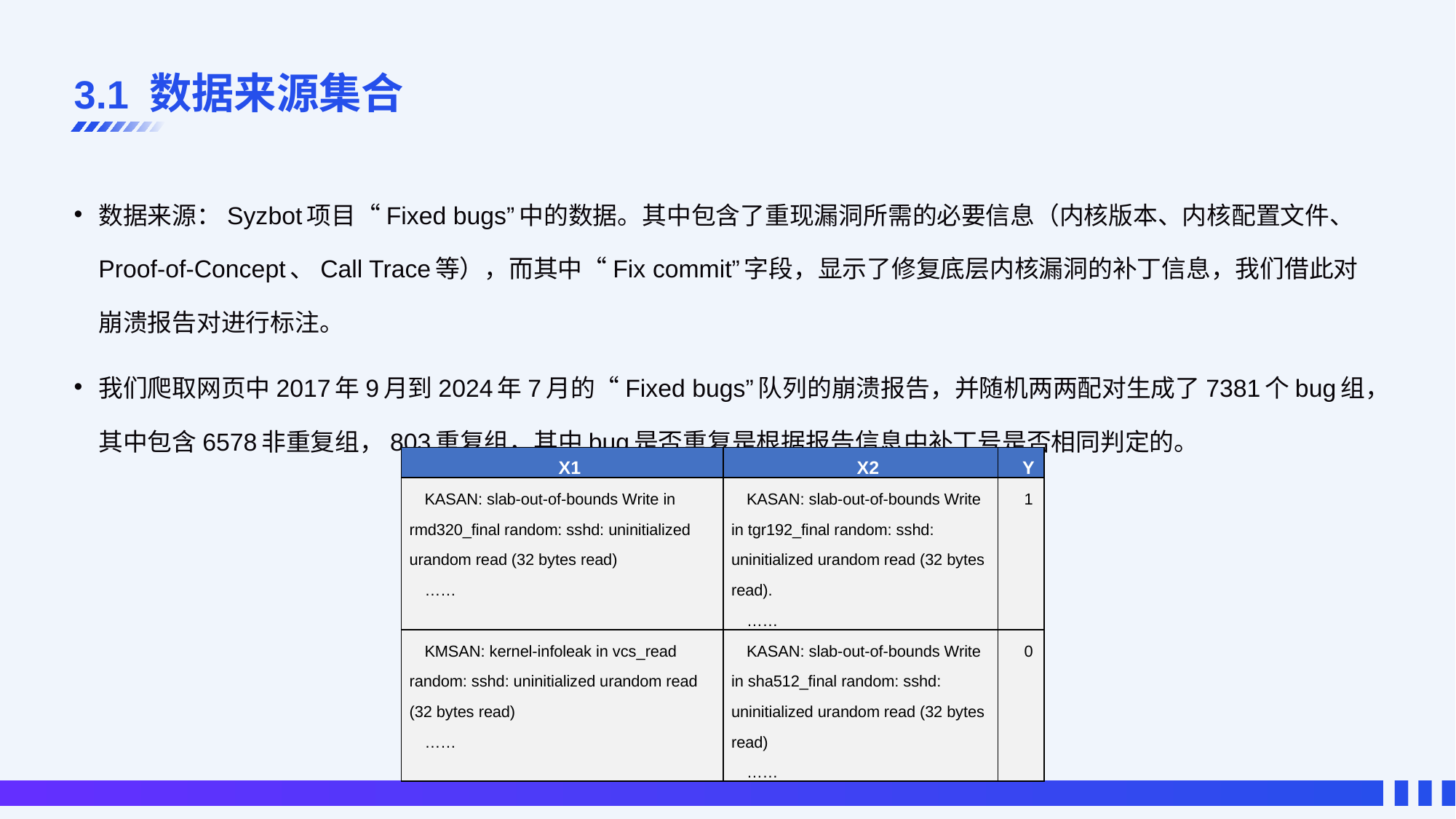

# 3.1 数据来源集合
数据来源：Syzbot项目“Fixed bugs”中的数据。其中包含了重现漏洞所需的必要信息（内核版本、内核配置文件、Proof-of-Concept、Call Trace等），而其中“Fix commit”字段，显示了修复底层内核漏洞的补丁信息，我们借此对崩溃报告对进行标注。
我们爬取网页中2017年9月到2024年7月的“Fixed bugs”队列的崩溃报告，并随机两两配对生成了7381个bug组，其中包含6578非重复组，803重复组，其中bug是否重复是根据报告信息中补丁号是否相同判定的。
| X1 | X2 | Y |
| --- | --- | --- |
| KASAN: slab-out-of-bounds Write in rmd320\_final random: sshd: uninitialized urandom read (32 bytes read) …… | KASAN: slab-out-of-bounds Write in tgr192\_final random: sshd: uninitialized urandom read (32 bytes read). …… | ­1 |
| KMSAN: kernel-infoleak in vcs\_read random: sshd: uninitialized urandom read (32 bytes read) …… | KASAN: slab-out-of-bounds Write in sha512\_final random: sshd: uninitialized urandom read (32 bytes read) …… | 0 |